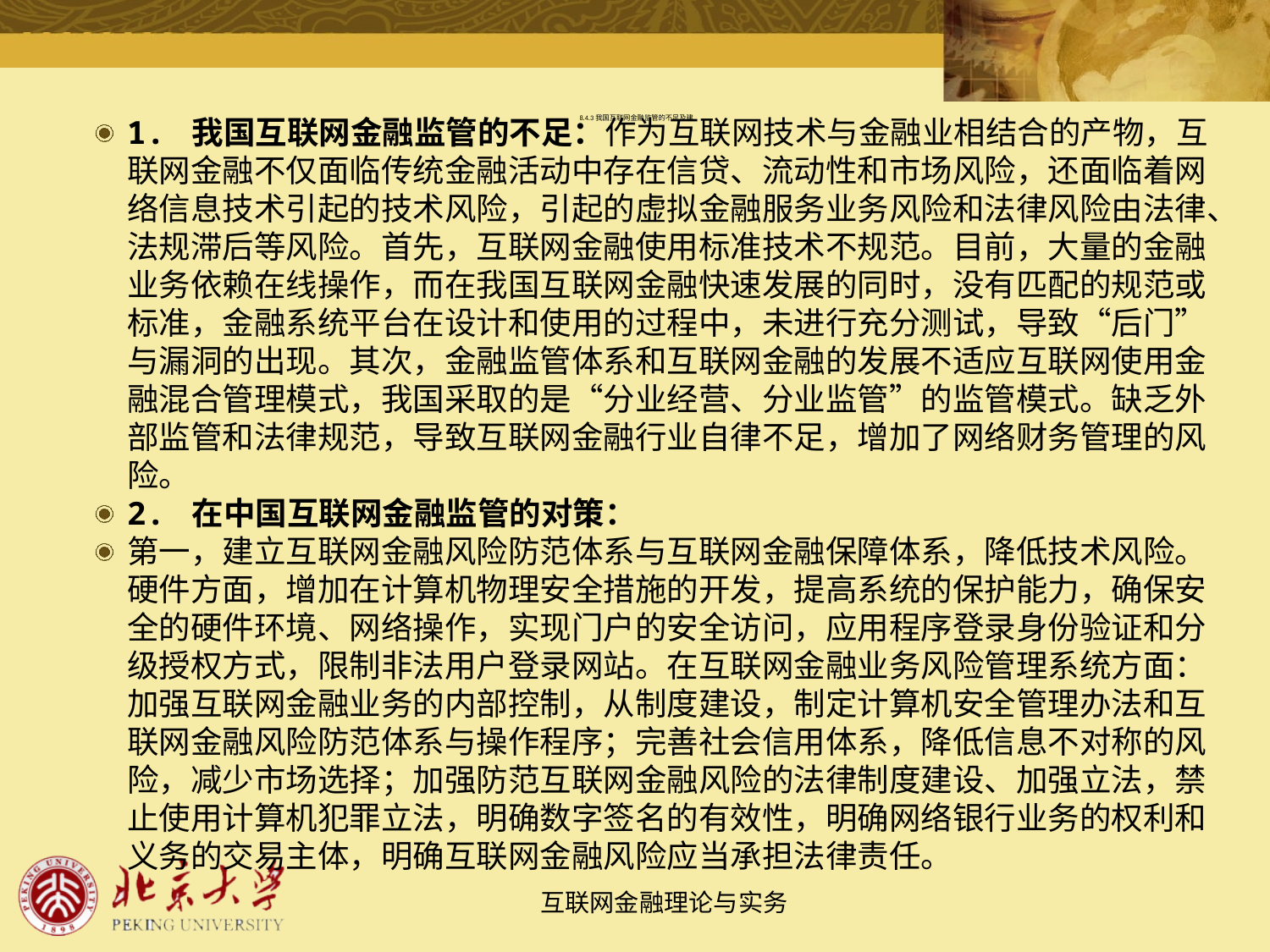

# 8.4.3 我国互联网金融监管的不足及建
1. 我国互联网金融监管的不足：作为互联网技术与金融业相结合的产物，互联网金融不仅面临传统金融活动中存在信贷、流动性和市场风险，还面临着网络信息技术引起的技术风险，引起的虚拟金融服务业务风险和法律风险由法律、法规滞后等风险。首先，互联网金融使用标准技术不规范。目前，大量的金融业务依赖在线操作，而在我国互联网金融快速发展的同时，没有匹配的规范或标准，金融系统平台在设计和使用的过程中，未进行充分测试，导致“后门”与漏洞的出现。其次，金融监管体系和互联网金融的发展不适应互联网使用金融混合管理模式，我国采取的是“分业经营、分业监管”的监管模式。缺乏外部监管和法律规范，导致互联网金融行业自律不足，增加了网络财务管理的风险。
2. 在中国互联网金融监管的对策：
第一，建立互联网金融风险防范体系与互联网金融保障体系，降低技术风险。硬件方面，增加在计算机物理安全措施的开发，提高系统的保护能力，确保安全的硬件环境、网络操作，实现门户的安全访问，应用程序登录身份验证和分级授权方式，限制非法用户登录网站。在互联网金融业务风险管理系统方面：加强互联网金融业务的内部控制，从制度建设，制定计算机安全管理办法和互联网金融风险防范体系与操作程序；完善社会信用体系，降低信息不对称的风险，减少市场选择；加强防范互联网金融风险的法律制度建设、加强立法，禁止使用计算机犯罪立法，明确数字签名的有效性，明确网络银行业务的权利和义务的交易主体，明确互联网金融风险应当承担法律责任。